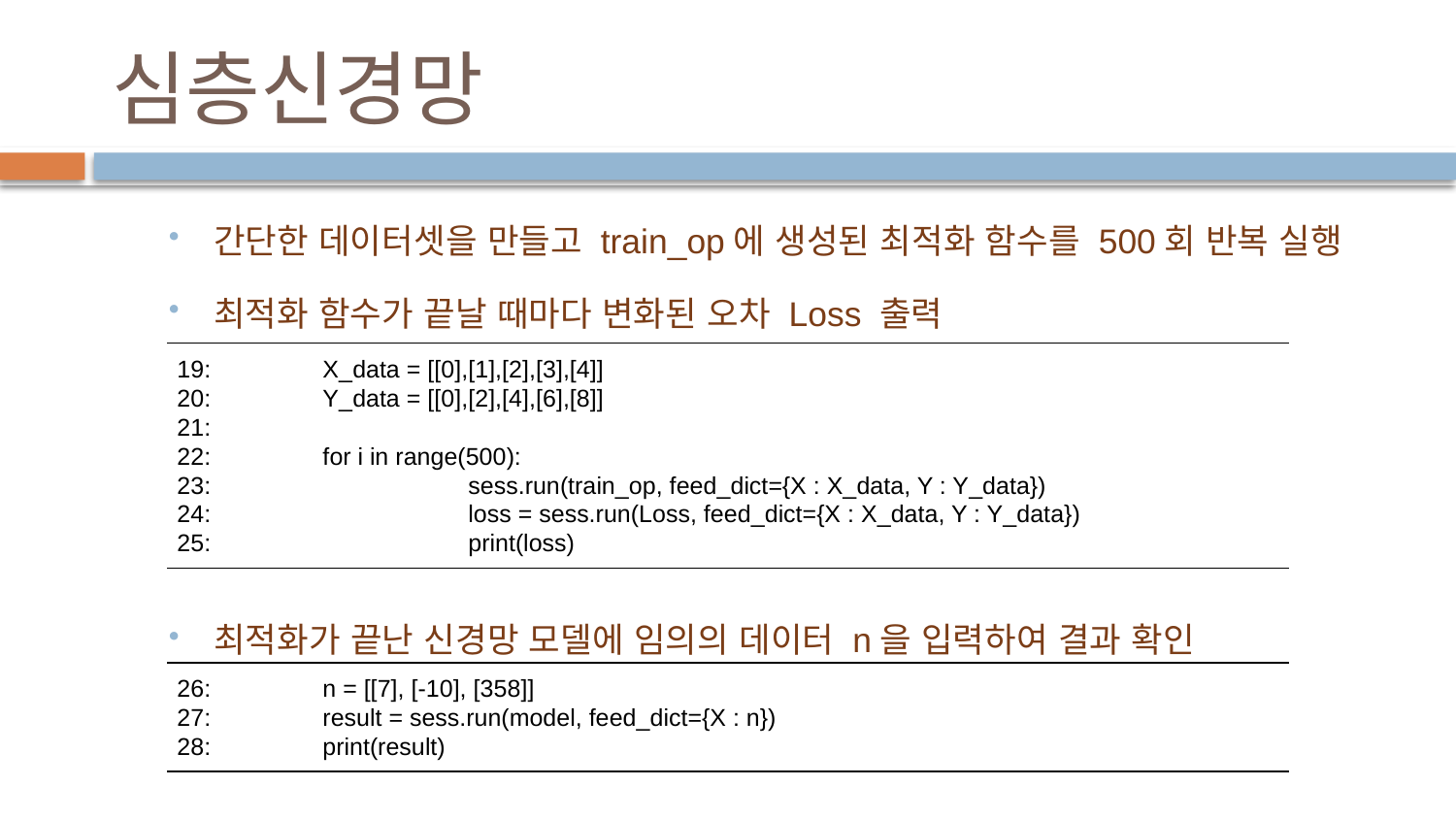

# 심층신경망
간단한 데이터셋을 만들고 train_op에 생성된 최적화 함수를 500회 반복 실행
최적화 함수가 끝날 때마다 변화된 오차 Loss 출력

최적화가 끝난 신경망 모델에 임의의 데이터 n을 입력하여 결과 확인
| 19: X\_data = [[0],[1],[2],[3],[4]] 20: Y\_data = [[0],[2],[4],[6],[8]] 21: 22: for i in range(500): 23: sess.run(train\_op, feed\_dict={X : X\_data, Y : Y\_data}) 24: loss = sess.run(Loss, feed\_dict={X : X\_data, Y : Y\_data}) 25: print(loss) |
| --- |
| 26: n = [[7], [-10], [358]] 27: result = sess.run(model, feed\_dict={X : n}) 28: print(result) |
| --- |